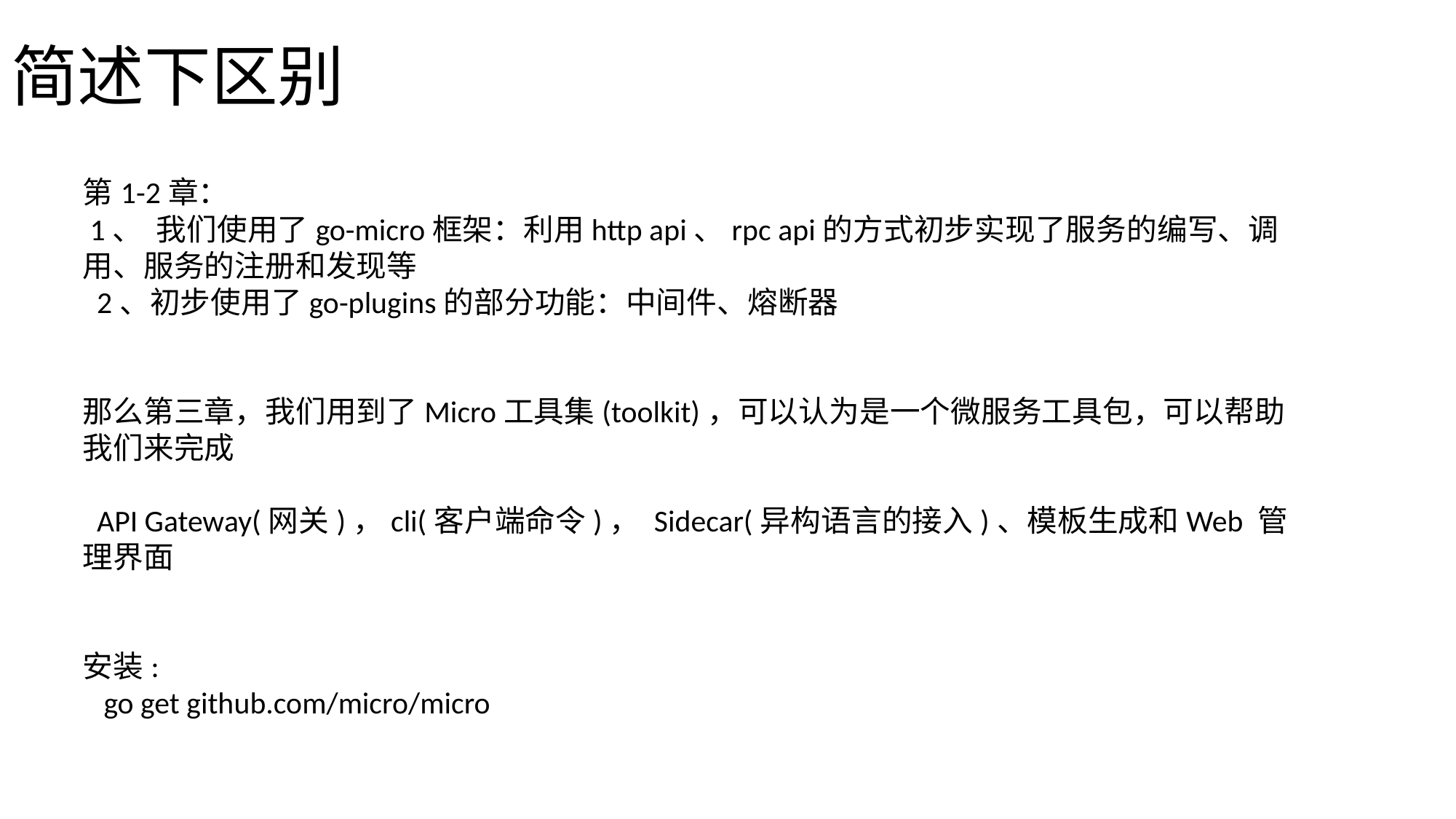

# 简述下区别
第1-2章：
 1、  我们使用了go-micro框架：利用http api、rpc api的方式初步实现了服务的编写、调用、服务的注册和发现等
  2、初步使用了go-plugins的部分功能：中间件、熔断器

那么第三章，我们用到了Micro工具集(toolkit)，可以认为是一个微服务工具包，可以帮助我们来完成

  API Gateway(网关)，cli(客户端命令)， Sidecar(异构语言的接入)、模板生成和Web 管理界面

安装:
   go get github.com/micro/micro